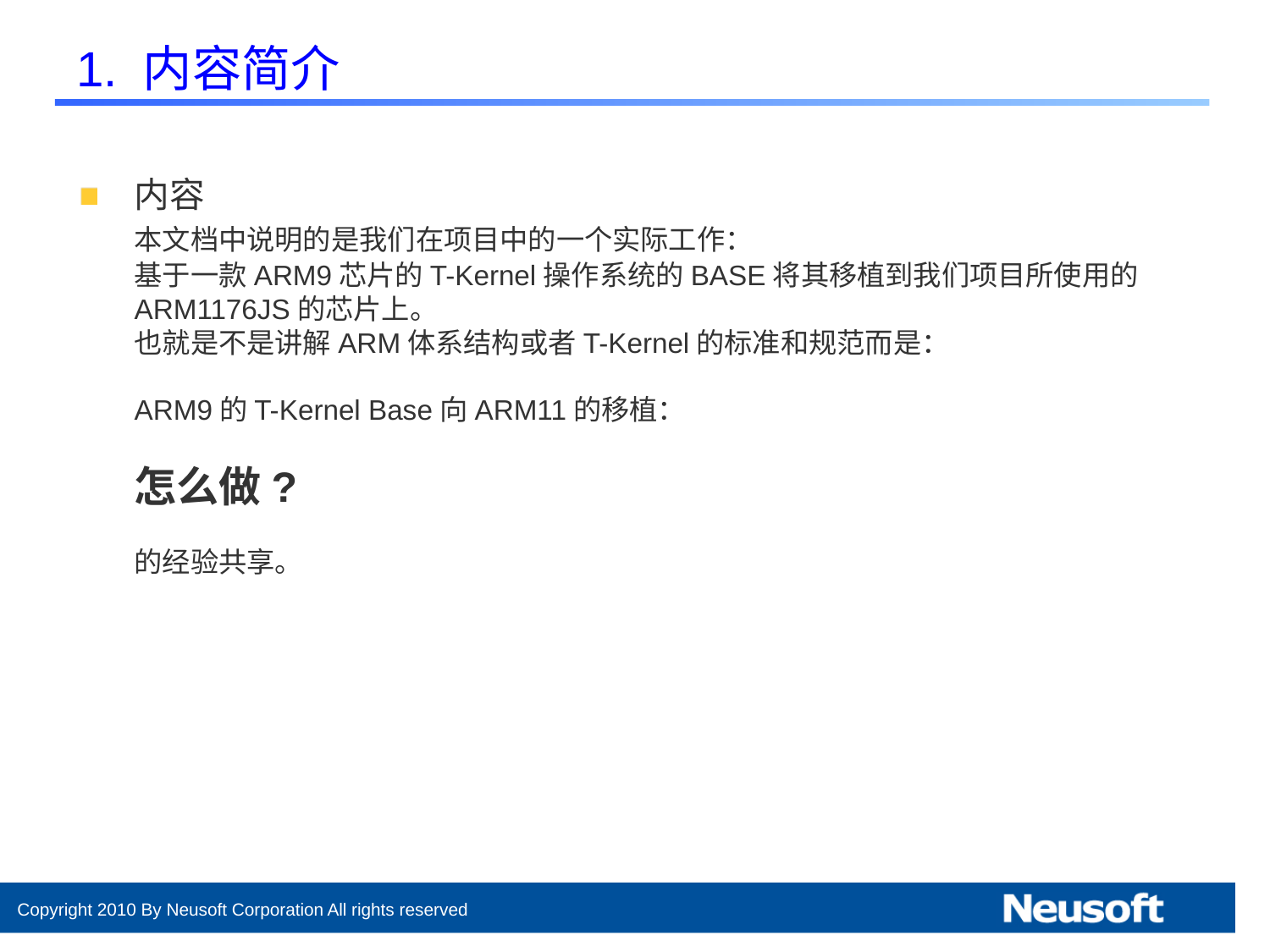

# 1. 内容简介
内容
	本文档中说明的是我们在项目中的一个实际工作：
	基于一款ARM9芯片的T-Kernel操作系统的BASE将其移植到我们项目所使用的ARM1176JS的芯片上。
	也就是不是讲解ARM体系结构或者T-Kernel的标准和规范而是：

	ARM9的T-Kernel Base向ARM11的移植：

	怎么做?

	的经验共享。